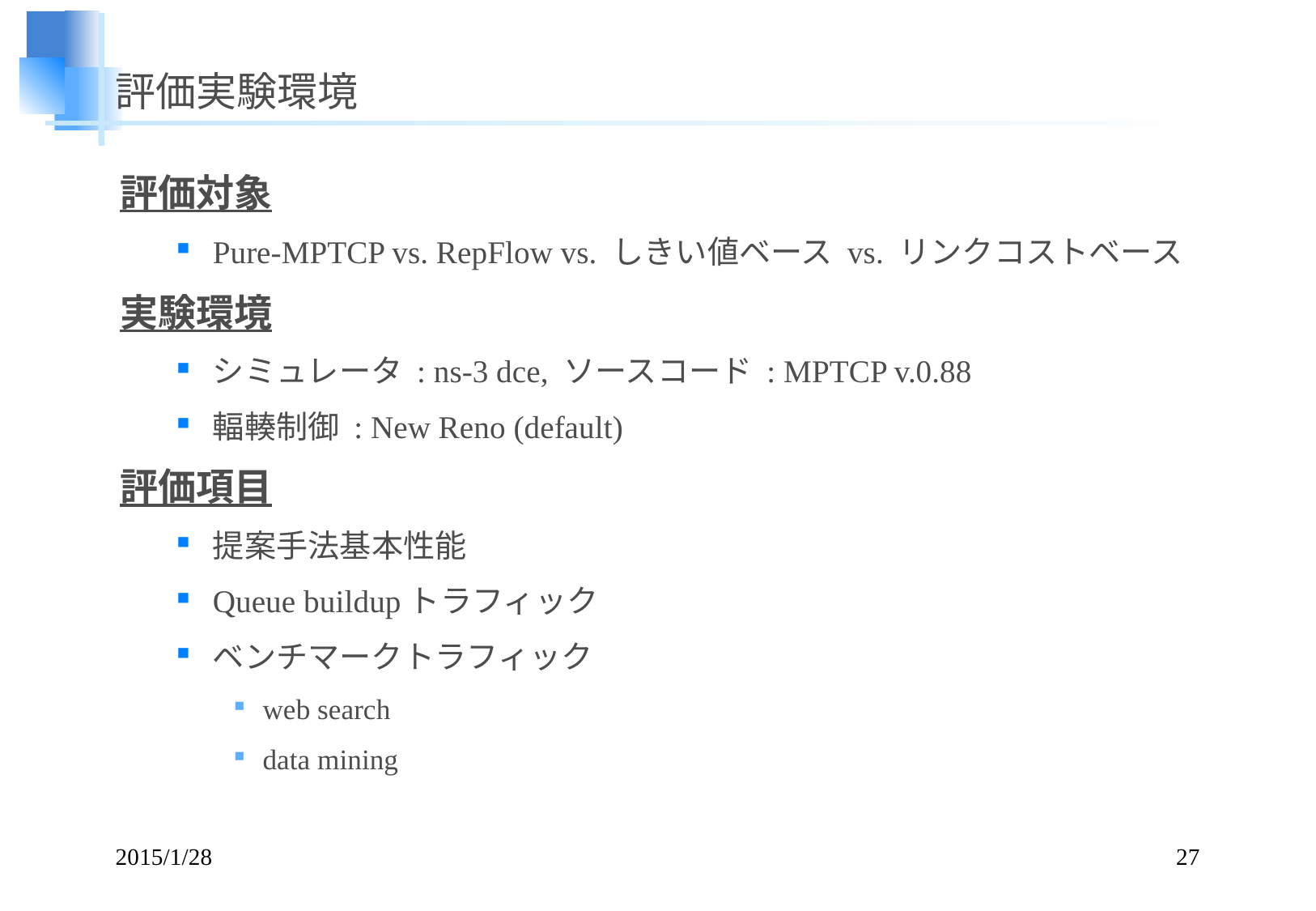

# 評価実験環境
評価対象
Pure-MPTCP vs. RepFlow vs. しきい値ベース vs. リンクコストベース
実験環境
シミュレータ : ns-3 dce, ソースコード : MPTCP v.0.88
輻輳制御 : New Reno (default)
評価項目
提案手法基本性能
Queue buildupトラフィック
ベンチマークトラフィック
web search
data mining
2015/1/28
27